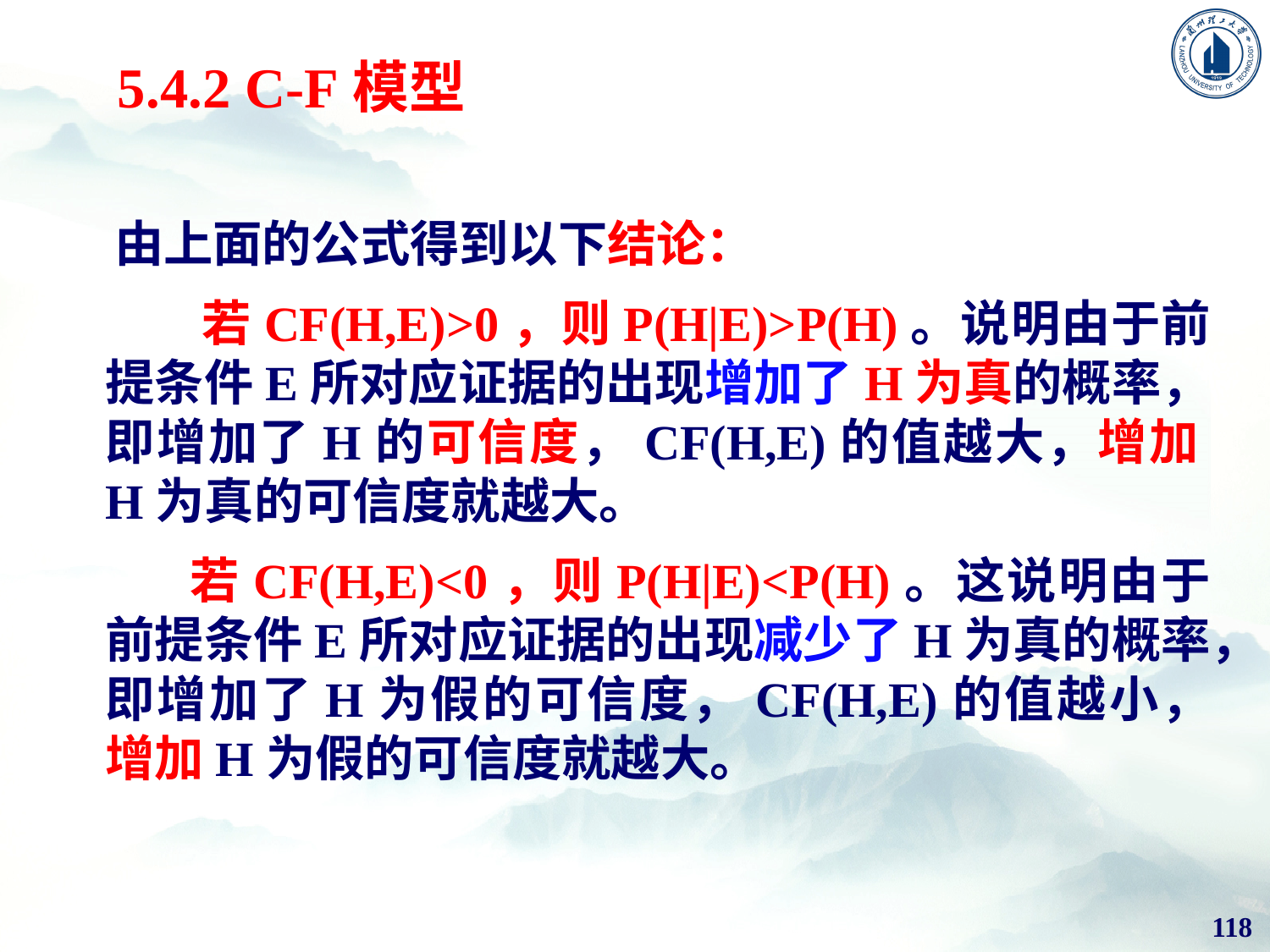

5.4.2 C-F模型
    由上面的公式得到以下结论：
           若CF(H,E)>0，则P(H|E)>P(H)。说明由于前提条件E所对应证据的出现增加了H为真的概率，即增加了H的可信度，CF(H,E)的值越大，增加H为真的可信度就越大。
         若CF(H,E)<0，则P(H|E)<P(H)。这说明由于前提条件E所对应证据的出现减少了H为真的概率，即增加了H为假的可信度，CF(H,E)的值越小，增加H为假的可信度就越大。

118